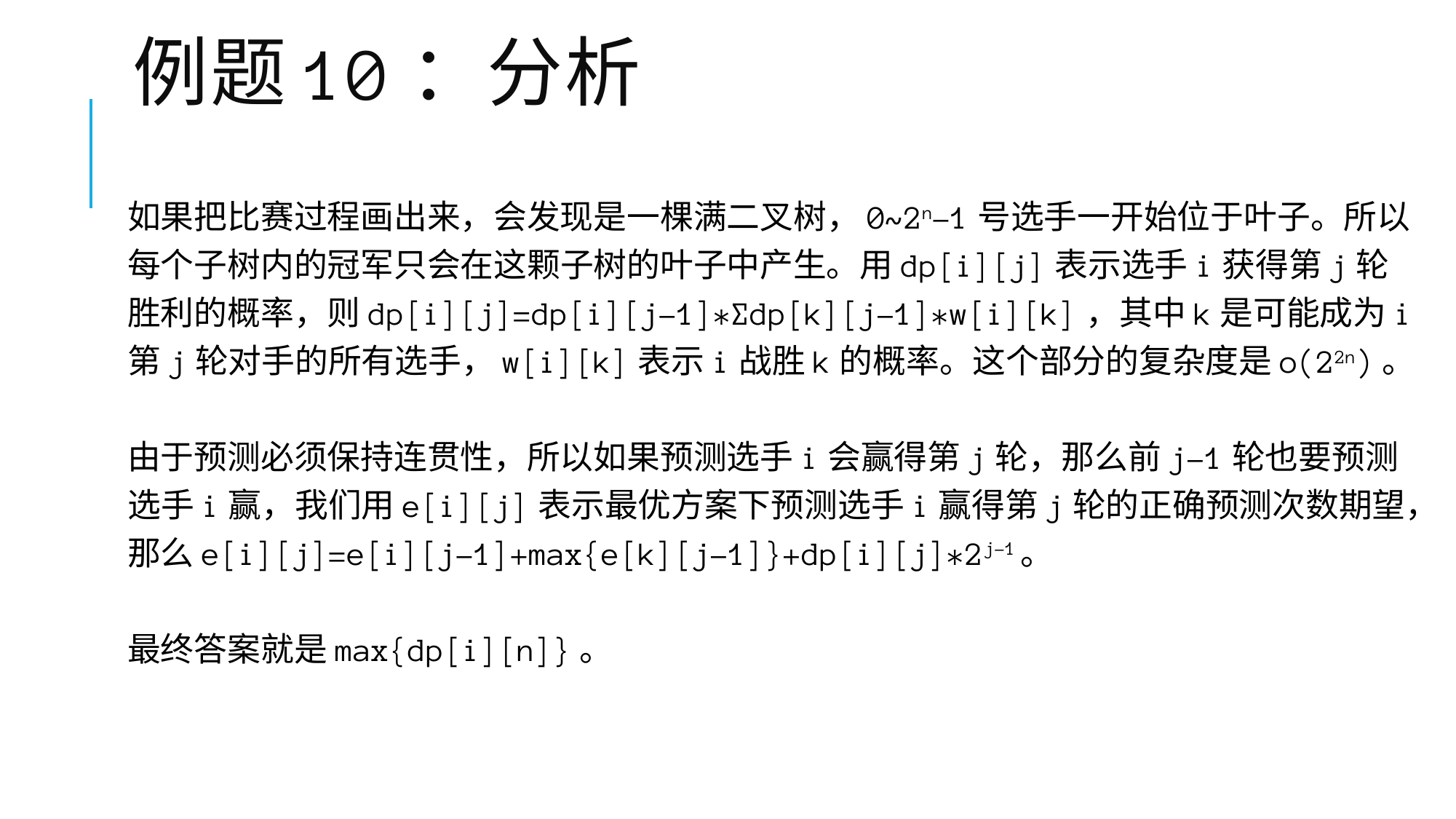

# 例题10：分析
如果把比赛过程画出来，会发现是一棵满二叉树，0~2n-1号选手一开始位于叶子。所以每个子树内的冠军只会在这颗子树的叶子中产生。用dp[i][j]表示选手i获得第j轮胜利的概率，则dp[i][j]=dp[i][j-1]*∑dp[k][j-1]*w[i][k]，其中k是可能成为i第j轮对手的所有选手，w[i][k]表示i战胜k的概率。这个部分的复杂度是o(22n)。

由于预测必须保持连贯性，所以如果预测选手i会赢得第j轮，那么前j-1轮也要预测选手i赢，我们用e[i][j]表示最优方案下预测选手i赢得第j轮的正确预测次数期望，那么e[i][j]=e[i][j-1]+max{e[k][j-1]}+dp[i][j]*2j-1。

最终答案就是max{dp[i][n]}。